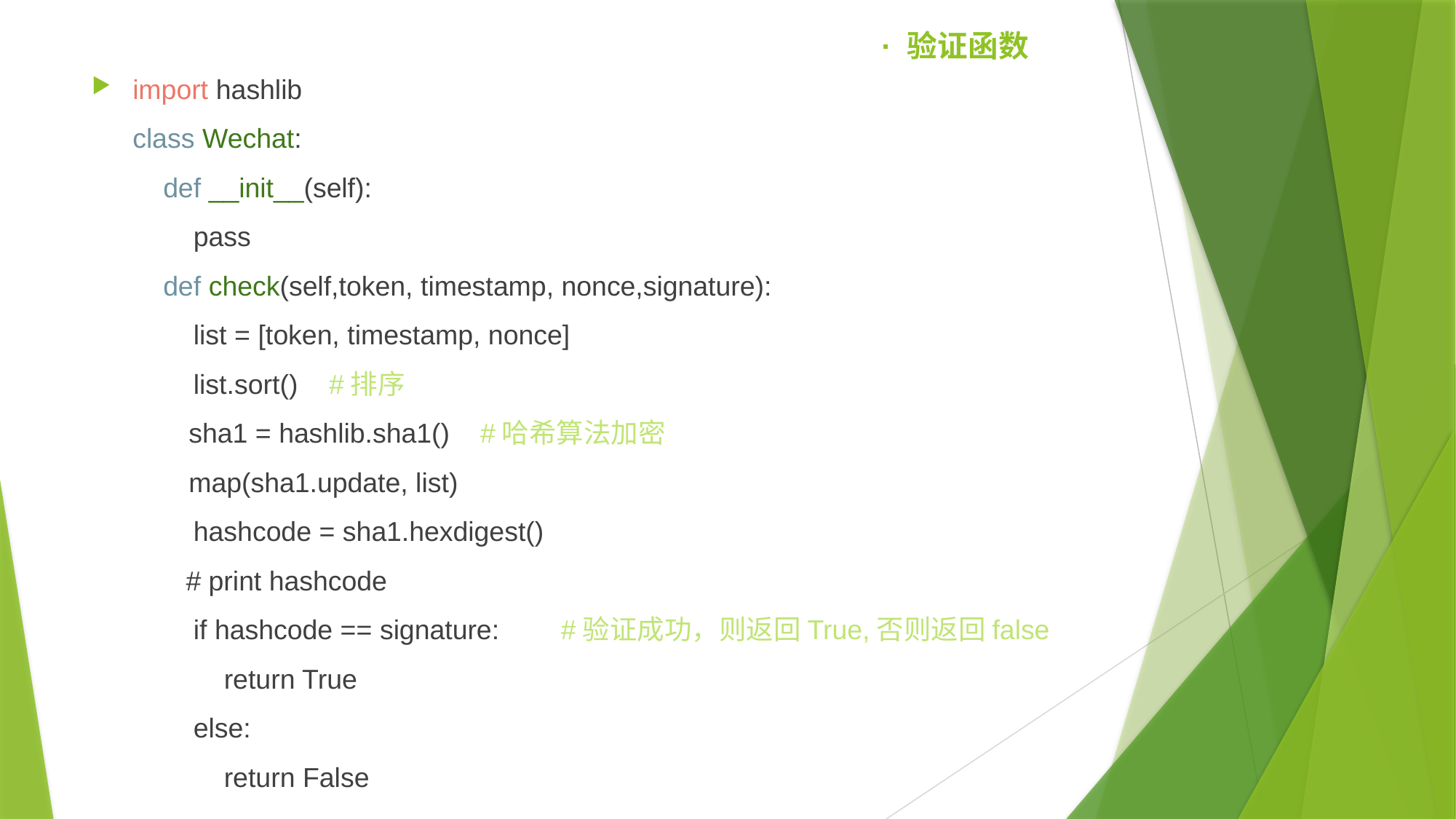

# · 验证函数
import hashlib
class Wechat:
    def __init__(self):
        pass
    def check(self,token, timestamp, nonce,signature):
        list = [token, timestamp, nonce]
        list.sort()    #排序
        sha1 = hashlib.sha1()    #哈希算法加密
        map(sha1.update, list)
        hashcode = sha1.hexdigest()
       # print hashcode
        if hashcode == signature:        #验证成功，则返回True,否则返回false
            return True
        else:
            return False